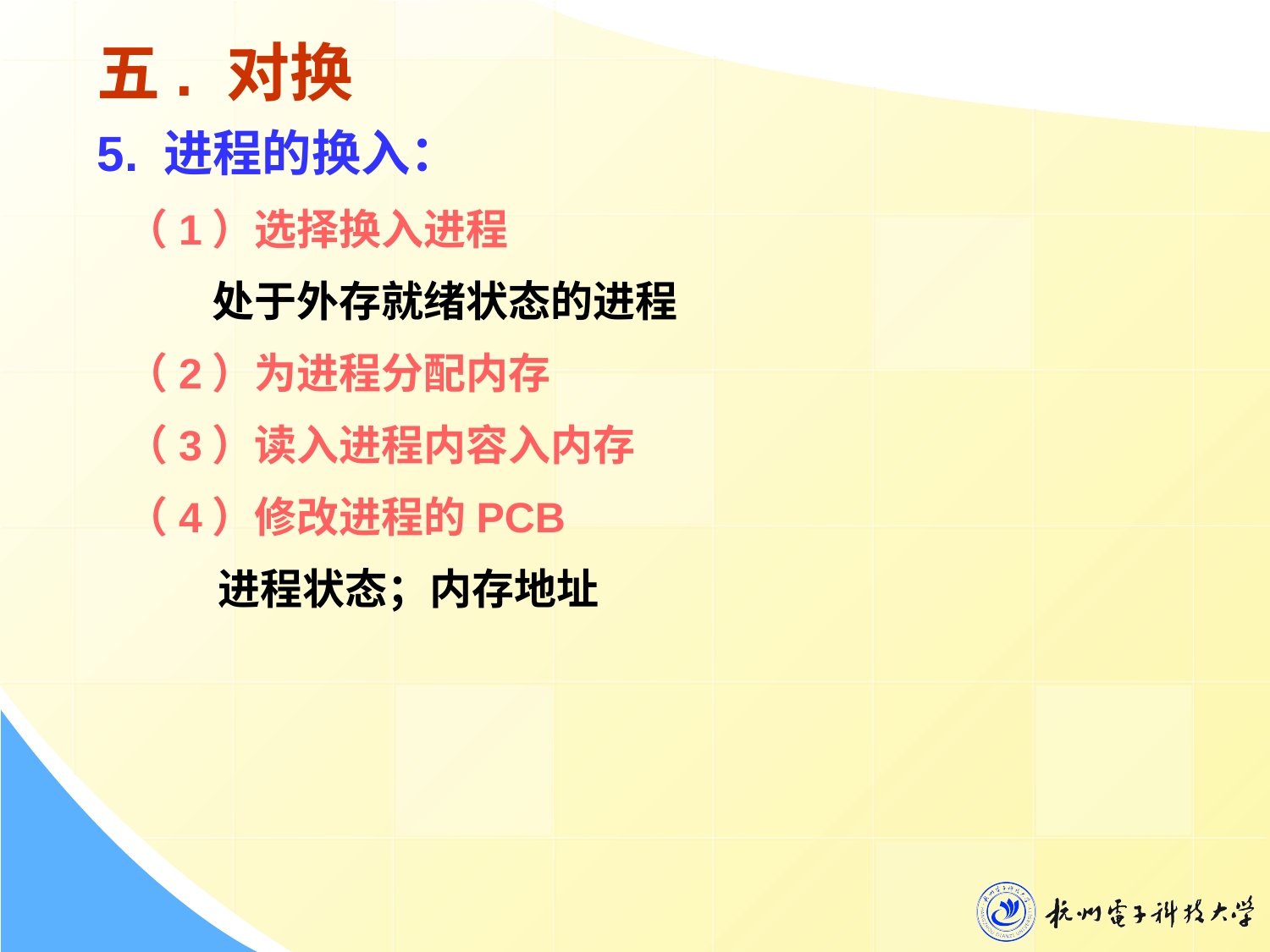

五. 对换
5. 进程的换入：
  （1）选择换入进程
           处于外存就绪状态的进程
  （2）为进程分配内存
  （3）读入进程内容入内存
  （4）修改进程的PCB
              进程状态；内存地址